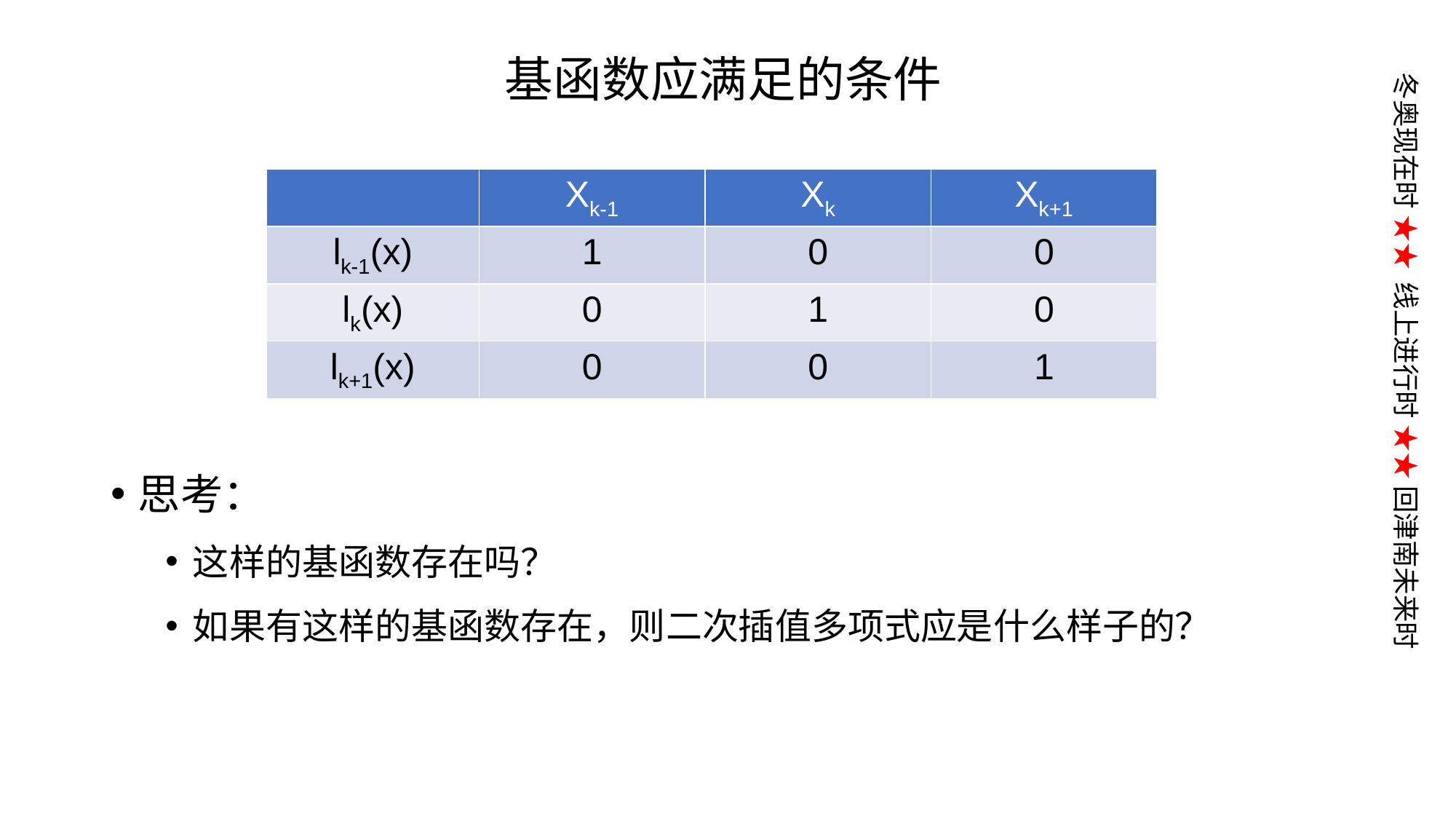

# 基函数应满足的条件

思考：
这样的基函数存在吗？
如果有这样的基函数存在，则二次插值多项式应是什么样子的？
|  | Xk-1 | Xk | Xk+1 |
| --- | --- | --- | --- |
| lk-1(x) | 1 | 0 | 0 |
| lk(x) | 0 | 1 | 0 |
| lk+1(x) | 0 | 0 | 1 |